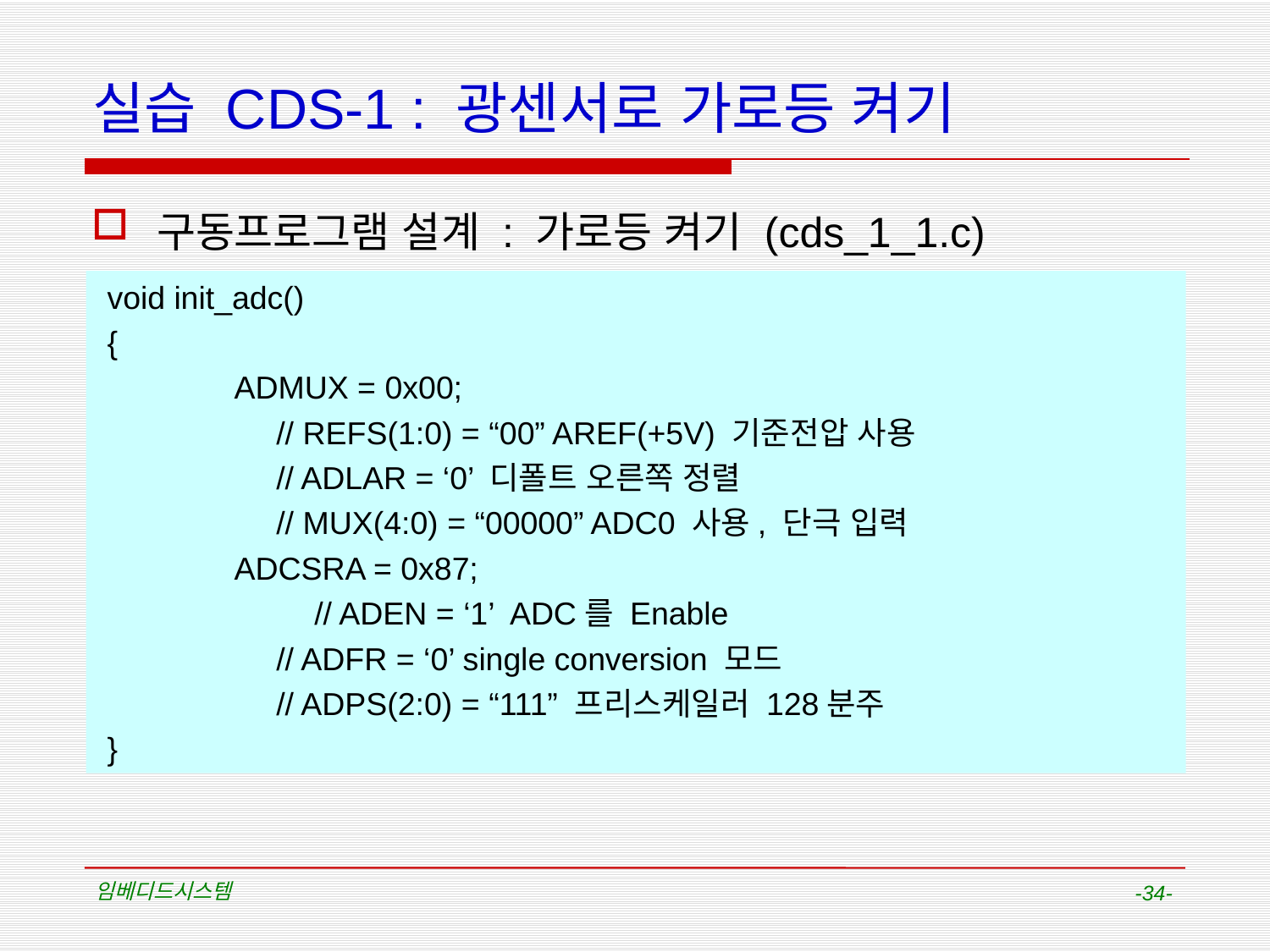

# 실습 CDS-1 : 광센서로 가로등 켜기
구동프로그램 설계 : 가로등 켜기 (cds_1_1.c)

void init_adc()
{
	ADMUX = 0x00;
                   // REFS(1:0) = “00” AREF(+5V) 기준전압 사용
                   // ADLAR = ‘0’ 디폴트 오른쪽 정렬
                   // MUX(4:0) = “00000” ADC0 사용, 단극 입력
	ADCSRA = 0x87;
	         // ADEN = ‘1’  ADC를 Enable
                   // ADFR = ‘0’ single conversion 모드
                   // ADPS(2:0) = “111” 프리스케일러 128분주
}
임베디드시스템
-34-